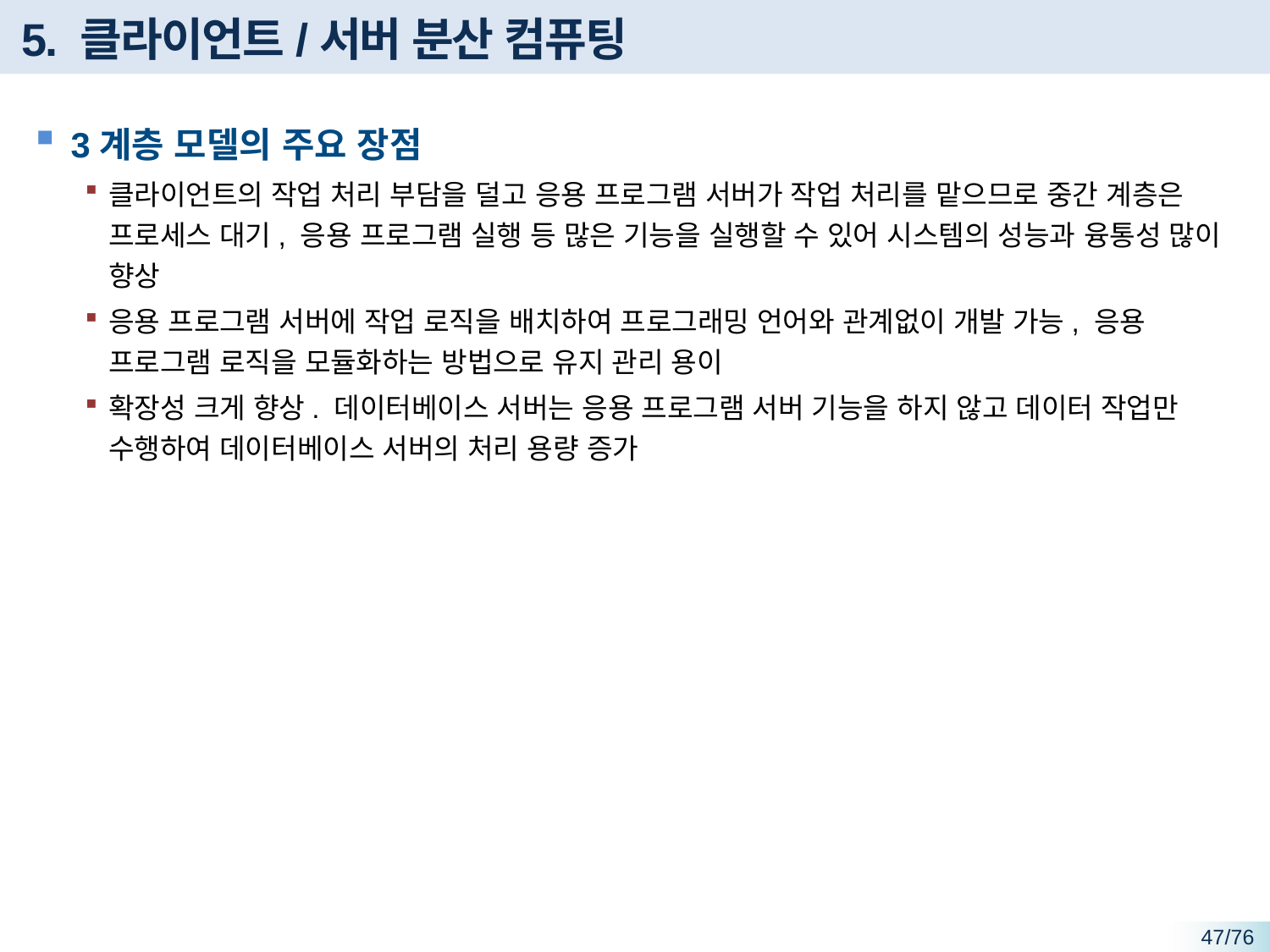

# 5. 클라이언트/서버 분산 컴퓨팅
3계층 모델의 주요 장점
클라이언트의 작업 처리 부담을 덜고 응용 프로그램 서버가 작업 처리를 맡으므로 중간 계층은 프로세스 대기, 응용 프로그램 실행 등 많은 기능을 실행할 수 있어 시스템의 성능과 융통성 많이 향상
응용 프로그램 서버에 작업 로직을 배치하여 프로그래밍 언어와 관계없이 개발 가능, 응용 프로그램 로직을 모듈화하는 방법으로 유지 관리 용이
확장성 크게 향상. 데이터베이스 서버는 응용 프로그램 서버 기능을 하지 않고 데이터 작업만 수행하여 데이터베이스 서버의 처리 용량 증가